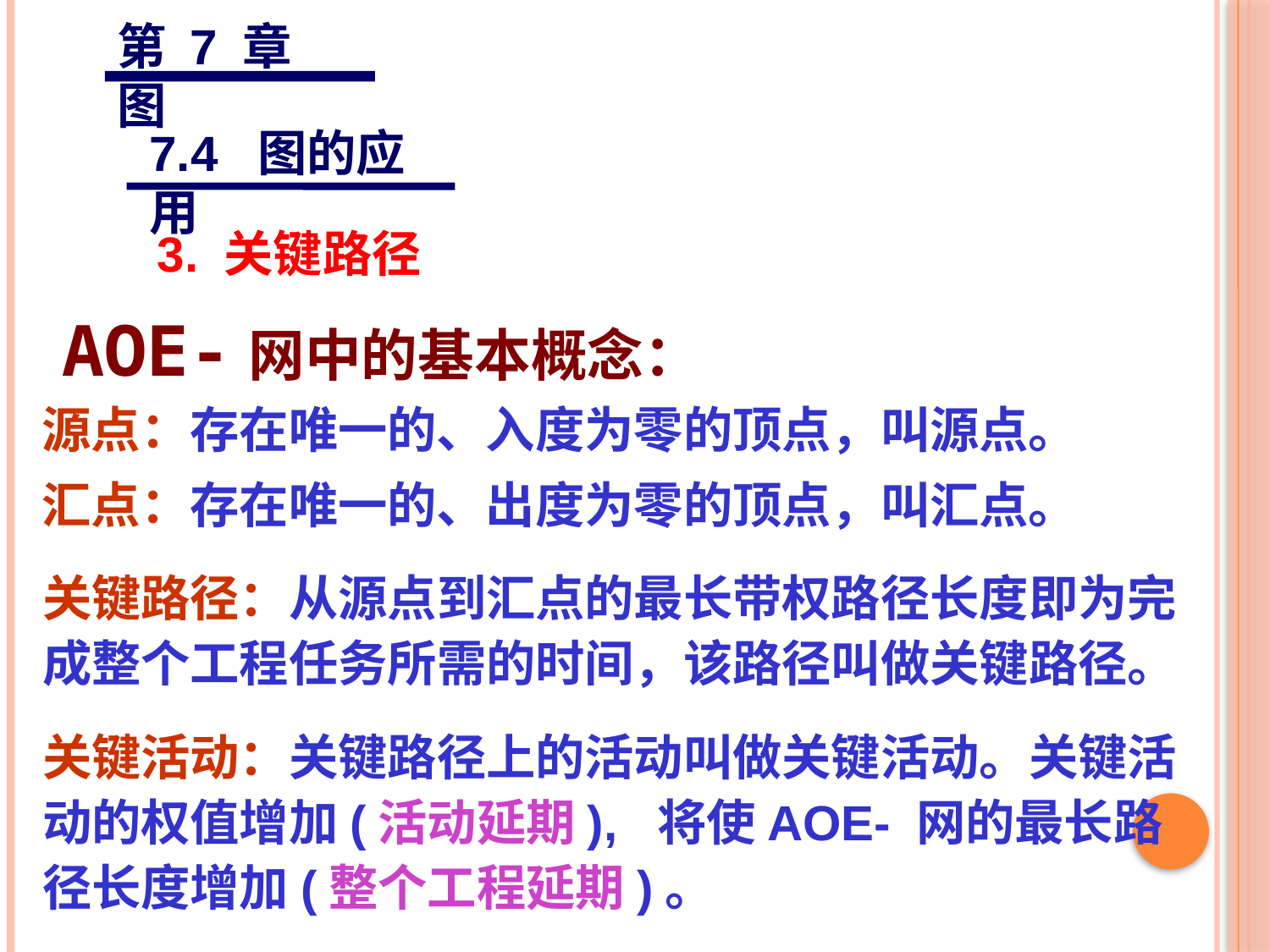

第 7 章  图

7.4  图的应用

3. 关键路径
# AOE-网中的基本概念：
源点：存在唯一的、入度为零的顶点，叫源点。
汇点：存在唯一的、出度为零的顶点，叫汇点。
关键路径：从源点到汇点的最长带权路径长度即为完成整个工程任务所需的时间，该路径叫做关键路径。
关键活动：关键路径上的活动叫做关键活动。关键活动的权值增加(活动延期),  将使AOE- 网的最长路径长度增加(整个工程延期)。